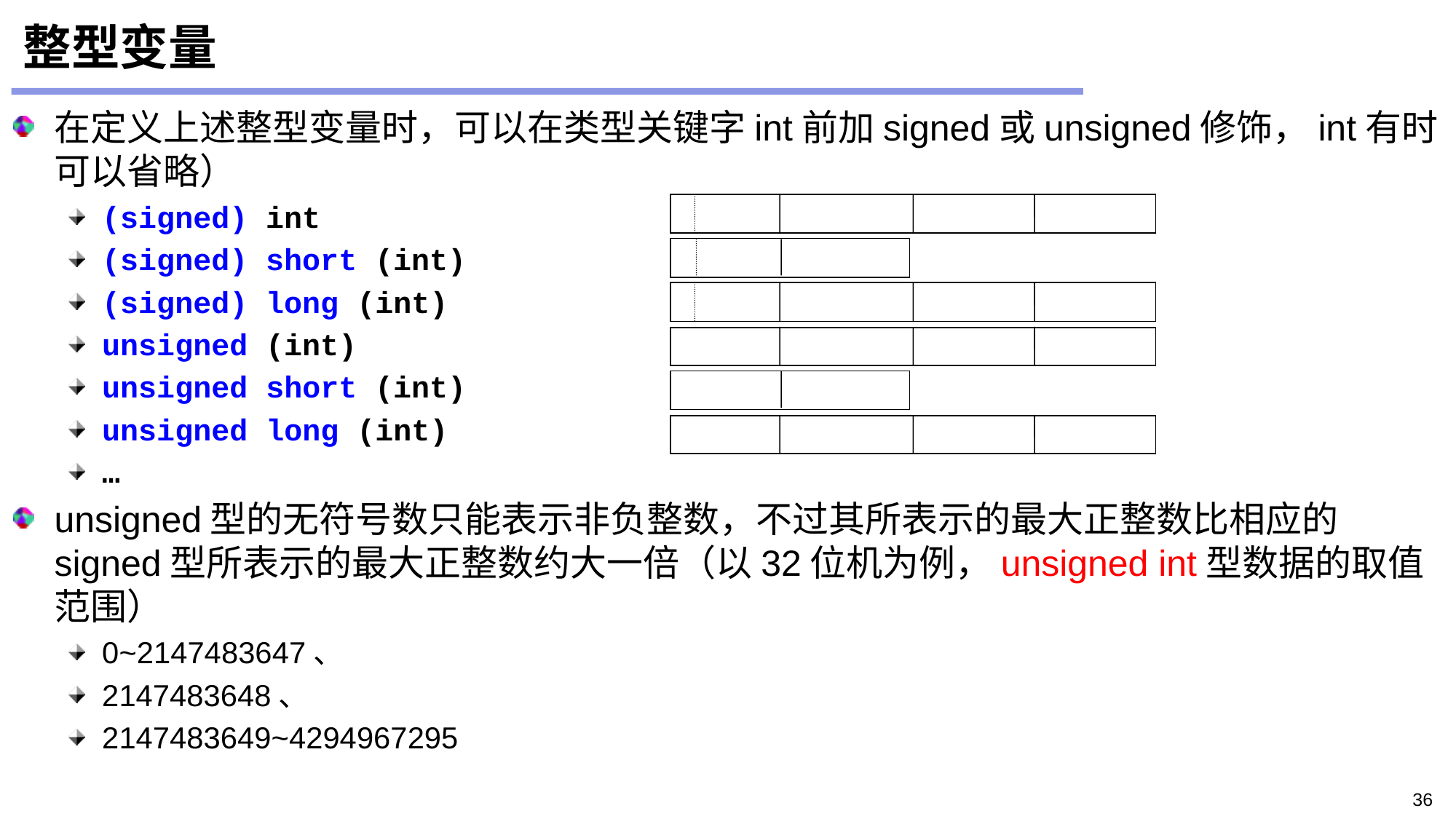

整型变量
在定义上述整型变量时，可以在类型关键字int前加signed或unsigned修饰，int有时可以省略）
(signed) int
(signed) short (int)
(signed) long (int)
unsigned (int)
unsigned short (int)
unsigned long (int)
…
unsigned型的无符号数只能表示非负整数，不过其所表示的最大正整数比相应的signed型所表示的最大正整数约大一倍（以32位机为例，unsigned int型数据的取值范围）
0~2147483647、
2147483648、
2147483649~4294967295

36